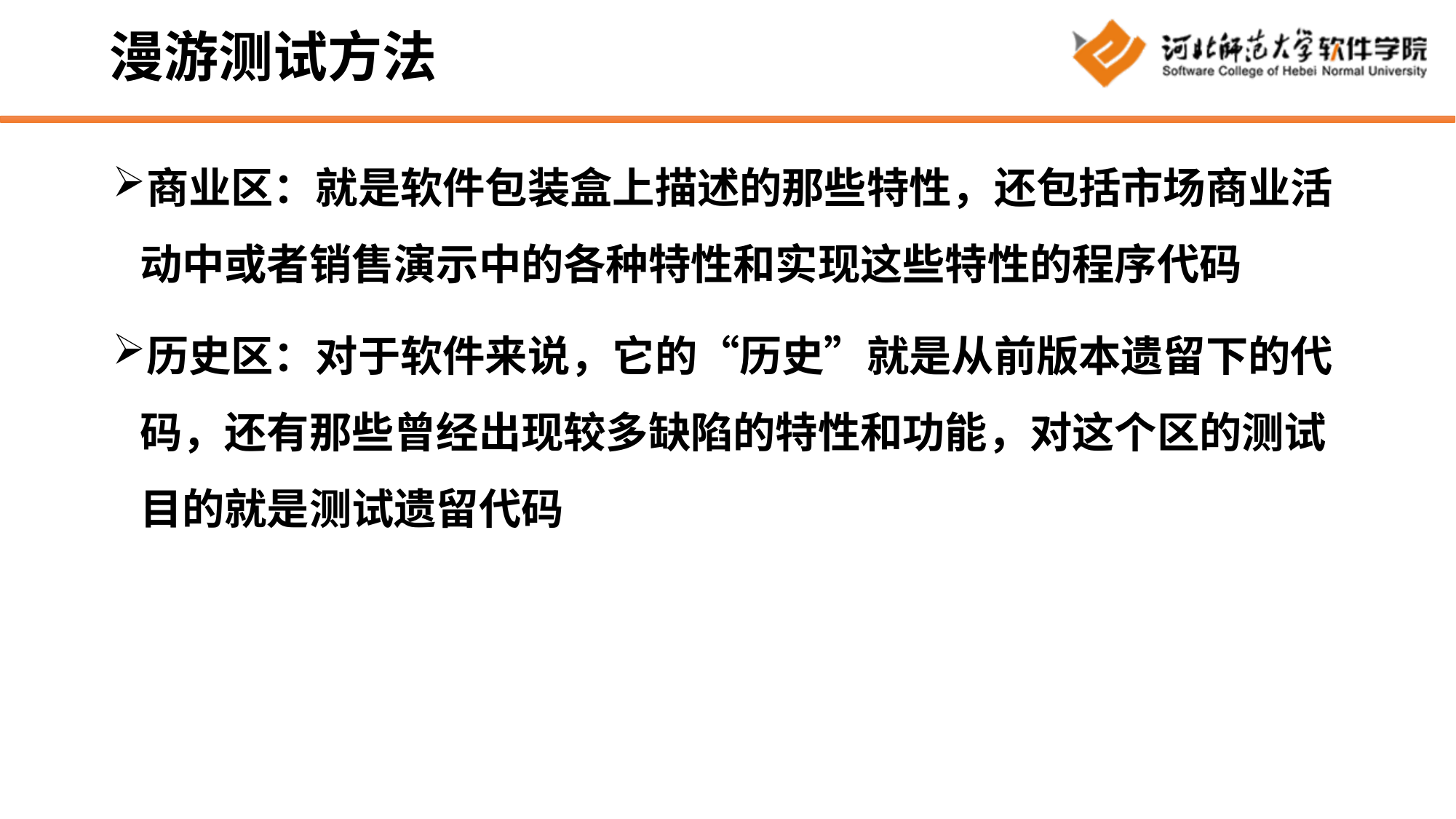

# 漫游测试方法
商业区：就是软件包装盒上描述的那些特性，还包括市场商业活动中或者销售演示中的各种特性和实现这些特性的程序代码
历史区：对于软件来说，它的“历史”就是从前版本遗留下的代码，还有那些曾经出现较多缺陷的特性和功能，对这个区的测试目的就是测试遗留代码